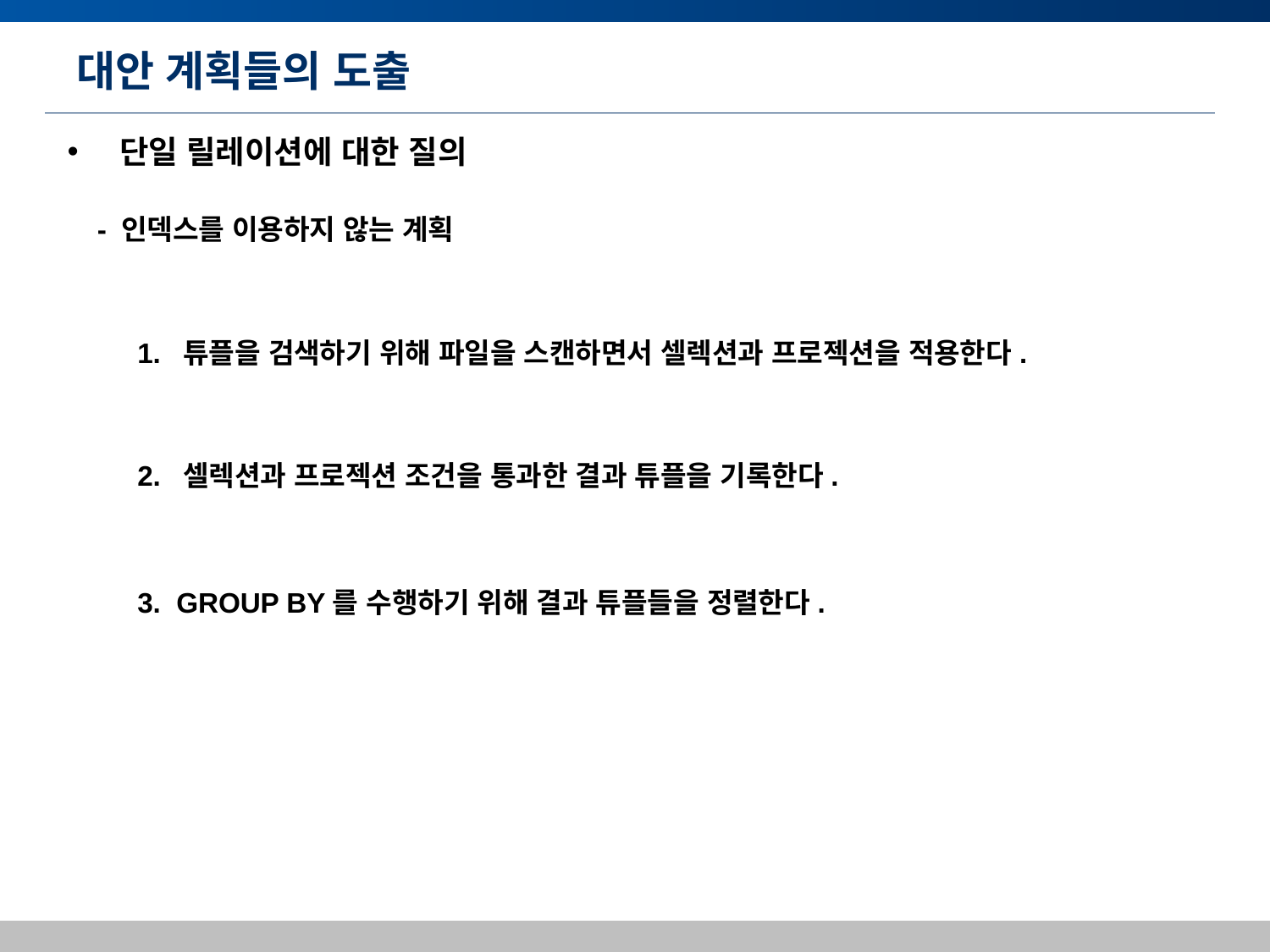

# 대안 계획들의 도출
  단일 릴레이션에 대한 질의
- 인덱스를 이용하지 않는 계획
1.  튜플을 검색하기 위해 파일을 스캔하면서 셀렉션과 프로젝션을 적용한다.
2.  셀렉션과 프로젝션 조건을 통과한 결과 튜플을 기록한다.
3.  GROUP BY를 수행하기 위해 결과 튜플들을 정렬한다.